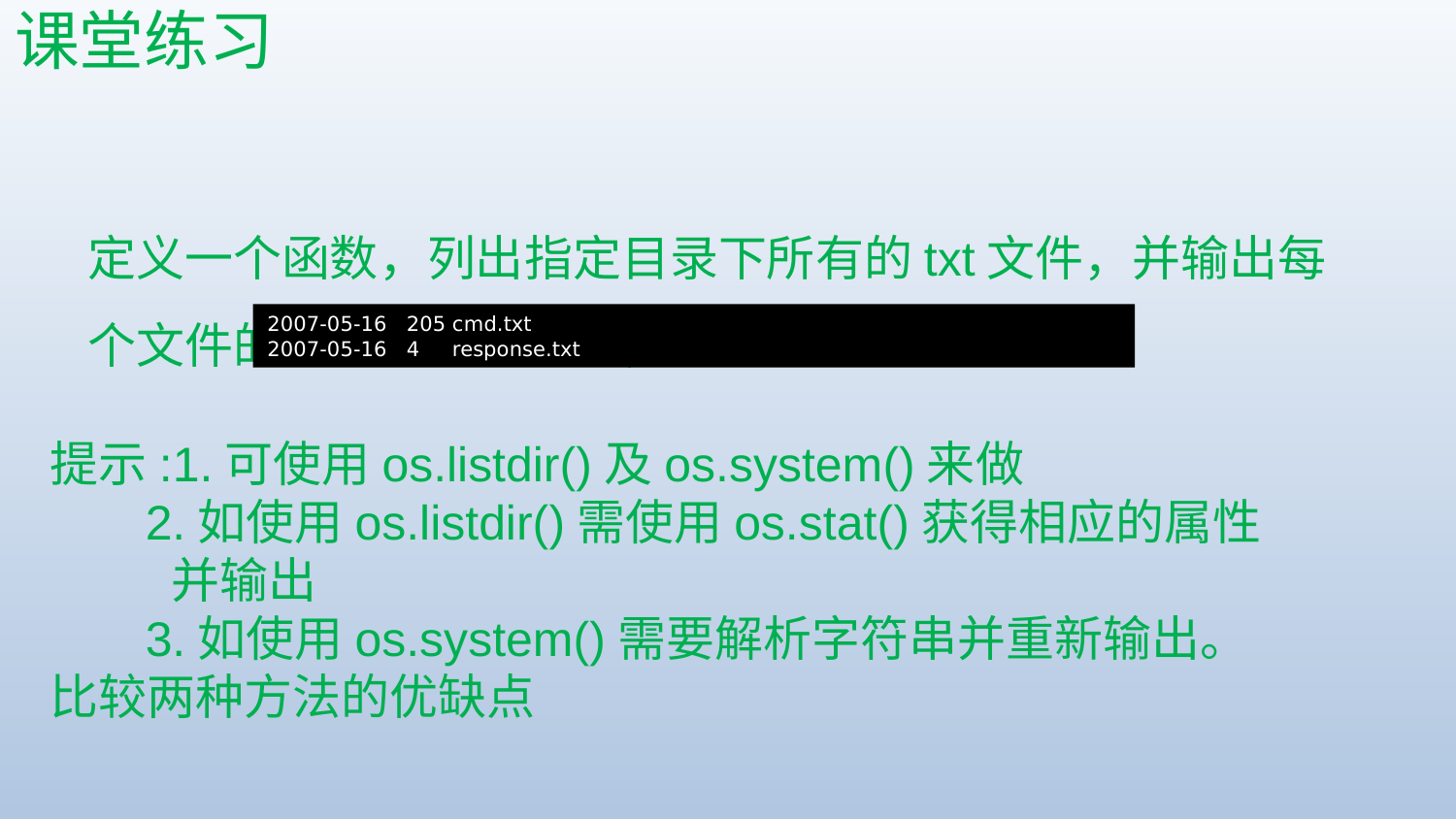

# 课堂练习
定义一个函数，列出指定目录下所有的txt文件，并输出每个文件的创建日期和大小，格式如下:

2007-05-16   205 cmd.txt
2007-05-16   4     response.txt
提示:1.可使用os.listdir()及os.system()来做
       2.如使用os.listdir()需使用os.stat()获得相应的属性
          并输出
       3.如使用os.system()需要解析字符串并重新输出。
比较两种方法的优缺点
86